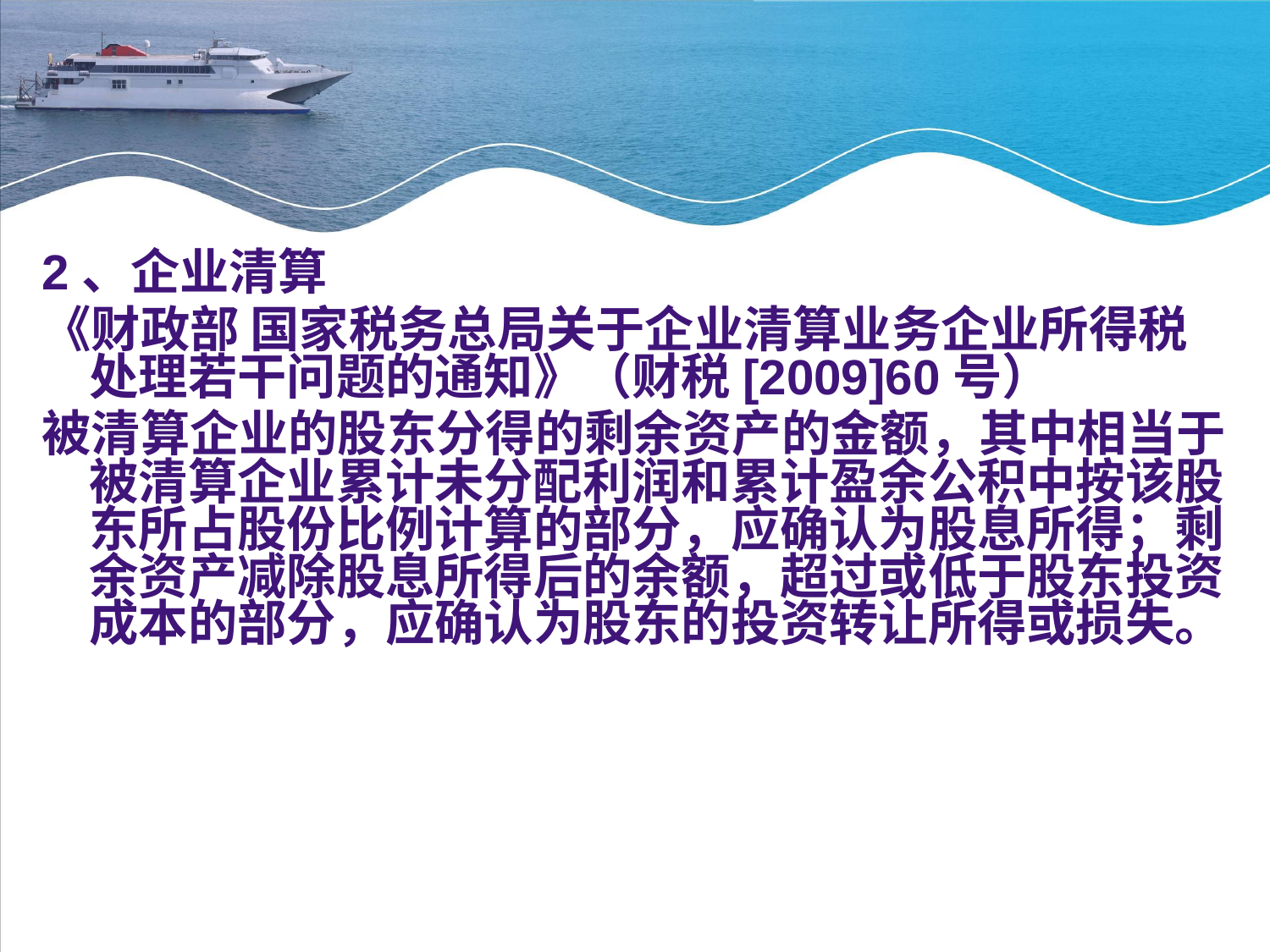

#
2、企业清算
《财政部 国家税务总局关于企业清算业务企业所得税处理若干问题的通知》（财税[2009]60号）
被清算企业的股东分得的剩余资产的金额，其中相当于被清算企业累计未分配利润和累计盈余公积中按该股东所占股份比例计算的部分，应确认为股息所得；剩余资产减除股息所得后的余额，超过或低于股东投资成本的部分，应确认为股东的投资转让所得或损失。